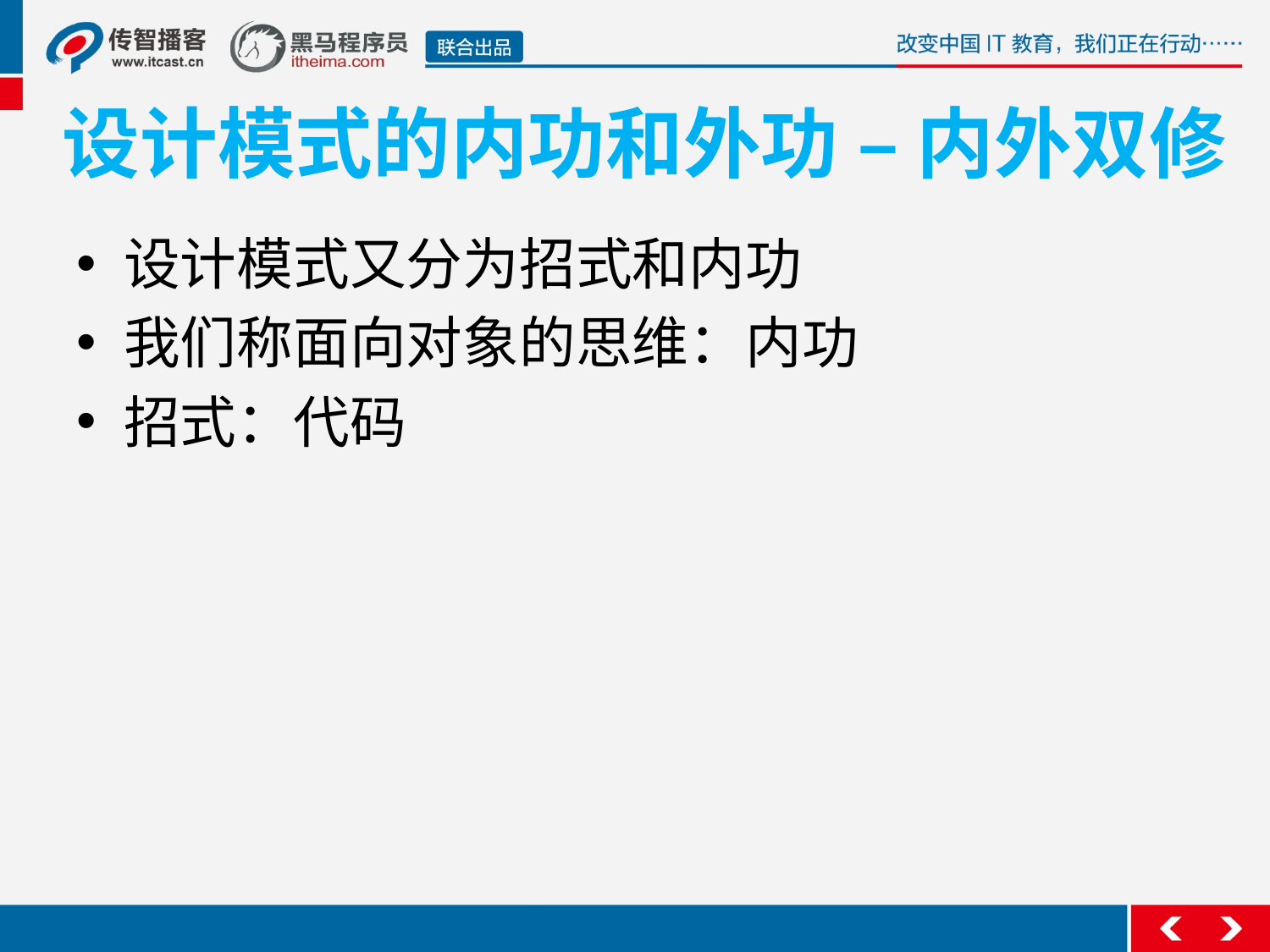

# 设计模式的内功和外功 – 内外双修
设计模式又分为招式和内功
我们称面向对象的思维：内功
招式：代码